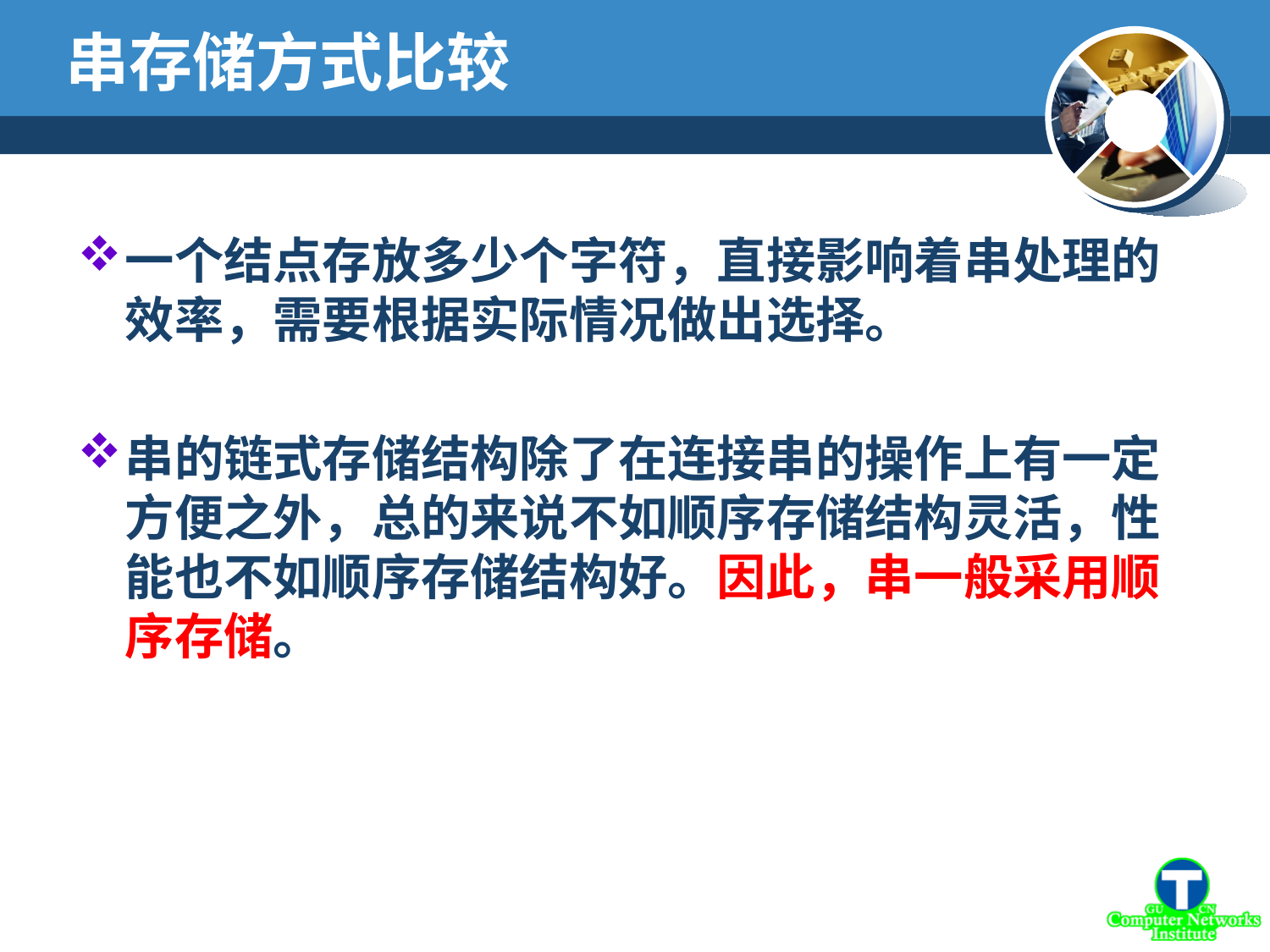

# 串存储方式比较
一个结点存放多少个字符，直接影响着串处理的效率，需要根据实际情况做出选择。

串的链式存储结构除了在连接串的操作上有一定方便之外，总的来说不如顺序存储结构灵活，性能也不如顺序存储结构好。因此，串一般采用顺序存储。